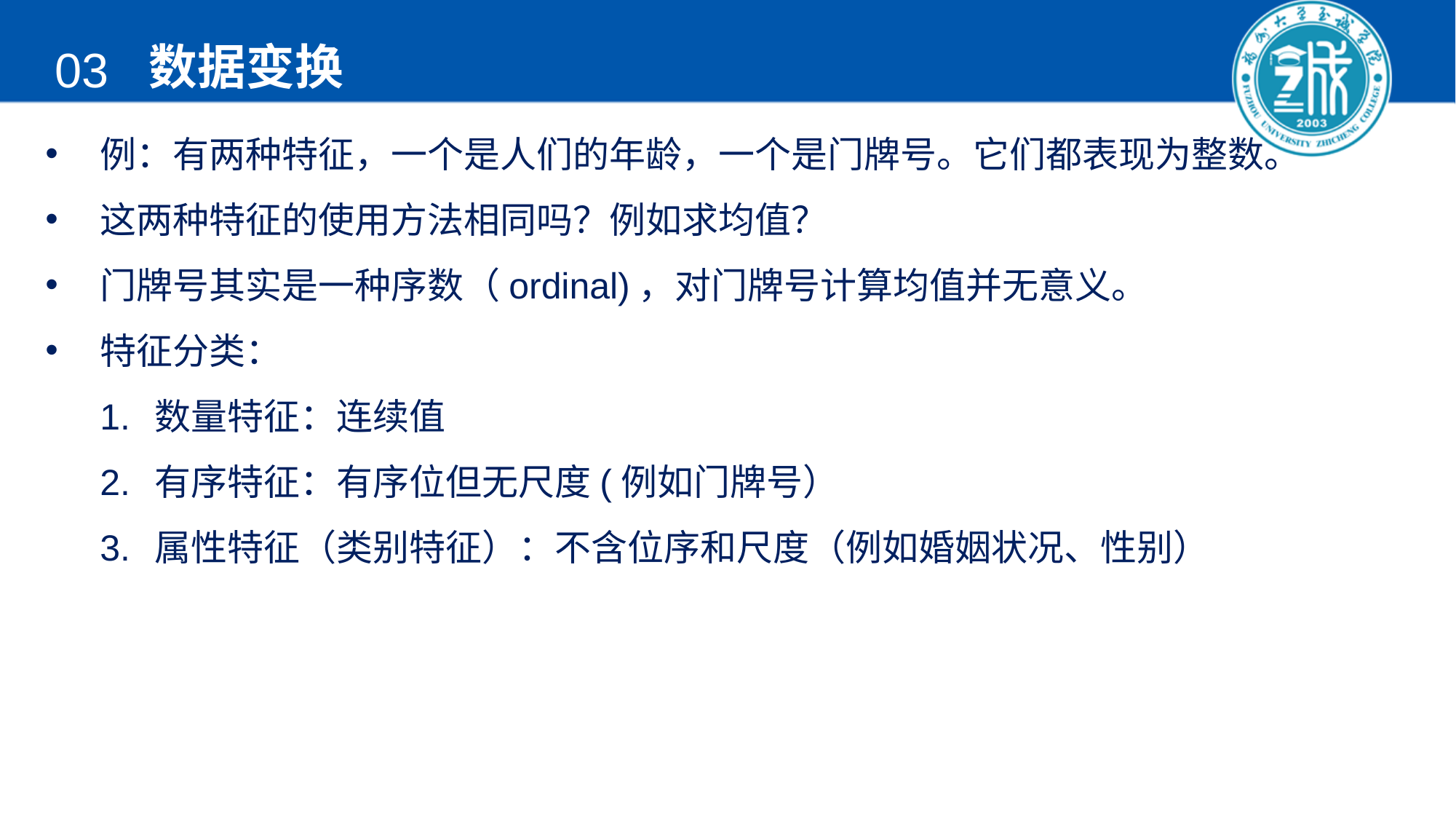

数据变换
03
例：有两种特征，一个是人们的年龄，一个是门牌号。它们都表现为整数。
这两种特征的使用方法相同吗？例如求均值？
门牌号其实是一种序数（ordinal)，对门牌号计算均值并无意义。
特征分类：
数量特征：连续值
有序特征：有序位但无尺度(例如门牌号）
属性特征（类别特征）：不含位序和尺度（例如婚姻状况、性别）